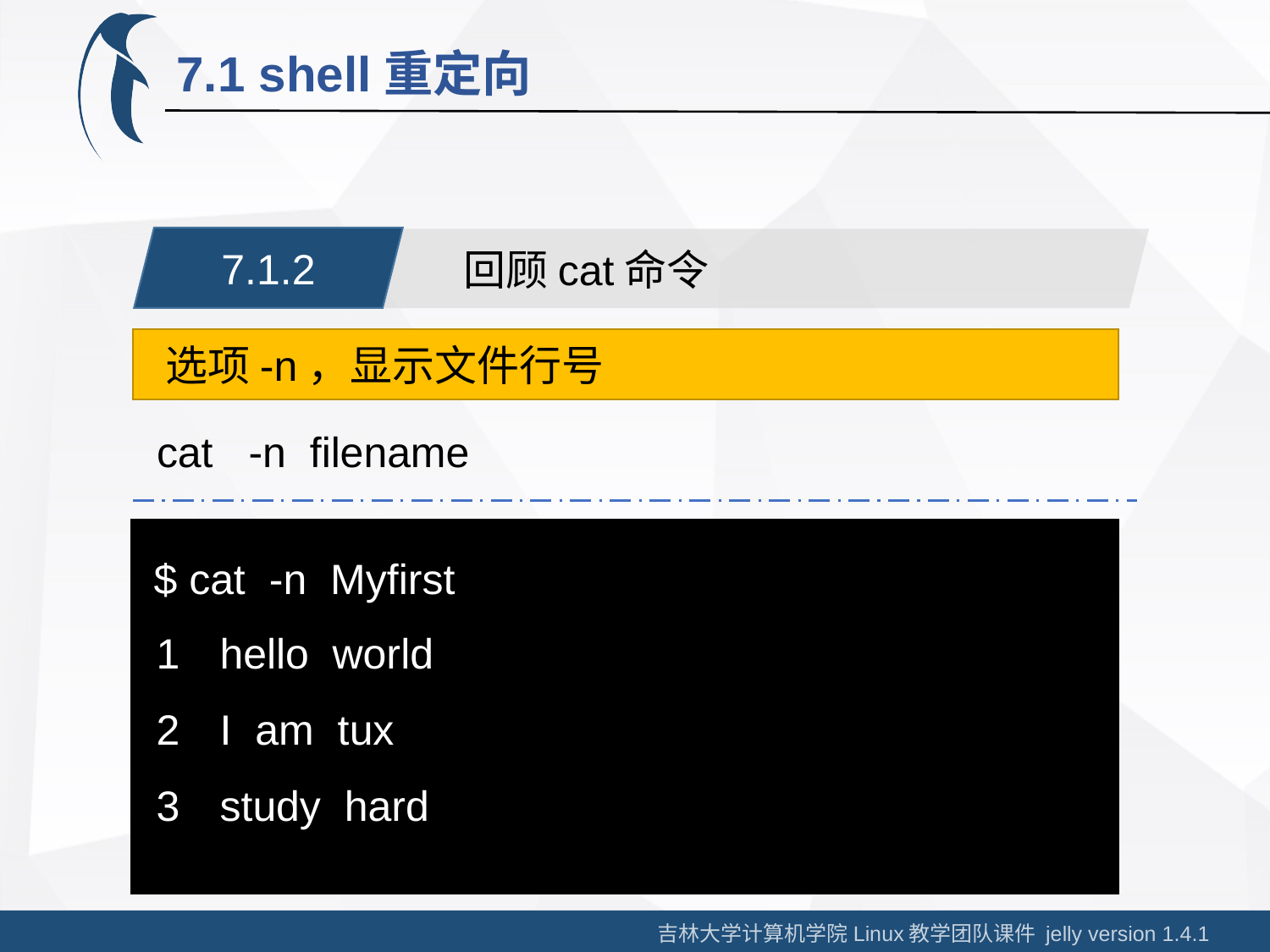

7.1 shell重定向
7.1.2
回顾cat命令
 选项-n，显示文件行号
cat   -n  filename

$ cat  -n  Myfirst
hello  world
I  am  tux
study  hard